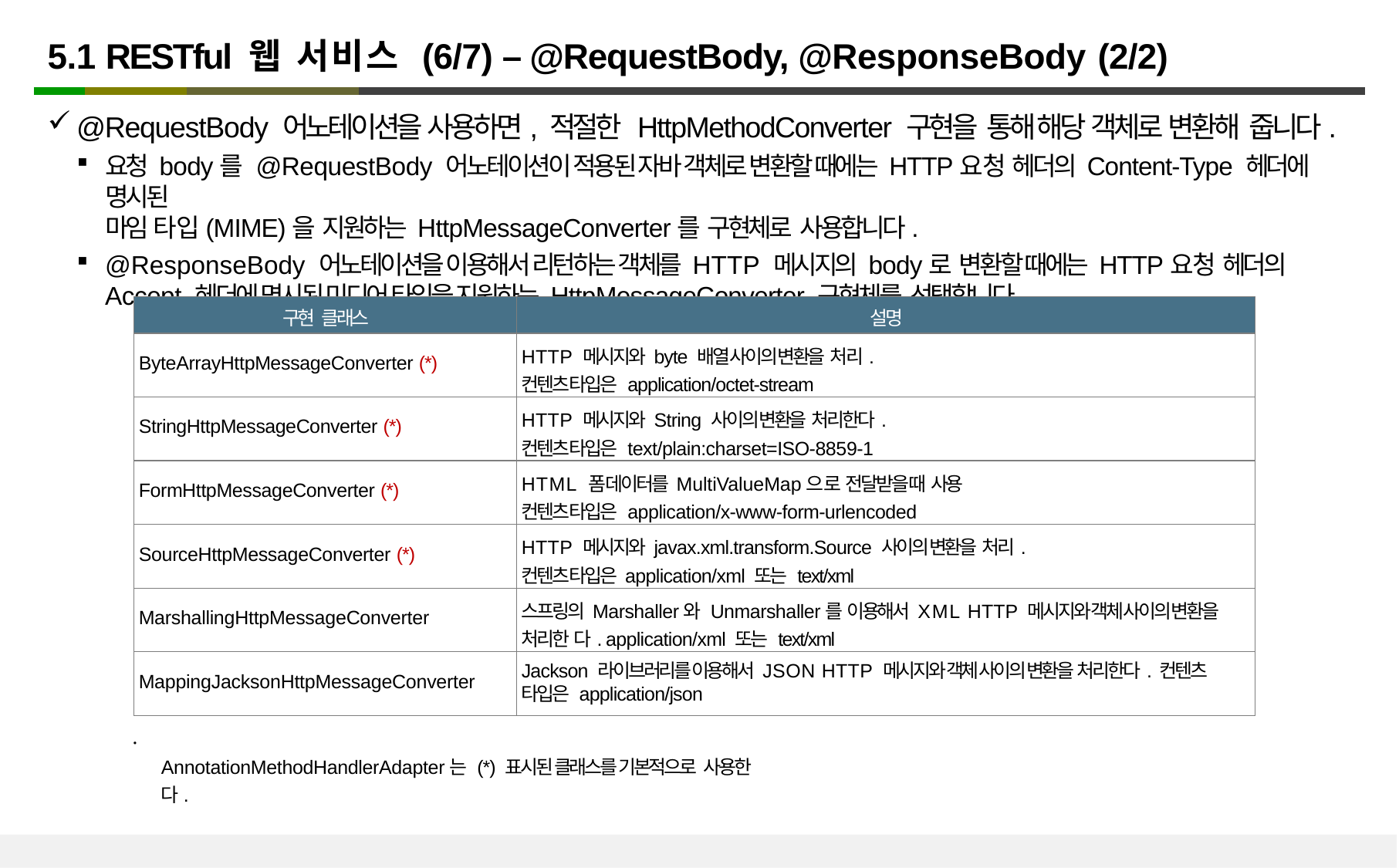

# 5.1 RESTful 웹 서비스 (6/7) – @RequestBody, @ResponseBody (2/2)
@RequestBody 어노테이션을 사용하면, 적절한  HttpMethodConverter 구현을 통해 해당 객체로  변환해 줍니다.
요청 body를 @RequestBody 어노테이션이 적용된 자바 객체로 변환할 때에는 HTTP요청 헤더의 Content-Type 헤더에 명시된
마임 타입(MIME)을 지원하는 HttpMessageConverter를 구현체로 사용합니다.
@ResponseBody 어노테이션을 이용해서 리턴하는 객체를 HTTP 메시지의 body로 변환할 때에는 HTTP요청 헤더의
Accept 헤더에 명시된 미디어 타입을 지원하는 HttpMessageConverter 구현체를 선택합니다.

AnnotationMethodHandlerAdapter는 (*) 표시된 클래스를 기본적으로 사용한다.
| 구현 클래스 | 설명 |
| --- | --- |
| ByteArrayHttpMessageConverter (\*) | HTTP 메시지와 byte 배열 사이의 변환을 처리. 컨텐츠 타입은 application/octet-stream |
| StringHttpMessageConverter (\*) | HTTP 메시지와 String 사이의 변환을 처리한다. 컨텐츠 타입은 text/plain:charset=ISO-8859-1 |
| FormHttpMessageConverter (\*) | HTML 폼 데이터를 MultiValueMap으로 전달받을 때 사용 컨텐츠 타입은 application/x-www-form-urlencoded |
| SourceHttpMessageConverter (\*) | HTTP 메시지와 javax.xml.transform.Source 사이의 변환을 처리. 컨텐츠 타입은 application/xml 또는 text/xml |
| MarshallingHttpMessageConverter | 스프링의 Marshaller와 Unmarshaller를 이용해서 XML HTTP 메시지와 객체 사이의 변환을 처리한 다. application/xml 또는 text/xml |
| MappingJacksonHttpMessageConverter | Jackson 라이브러리를 이용해서 JSON HTTP 메시지와 객체 사이의 변환을 처리한다. 컨텐츠 타입은 application/json |